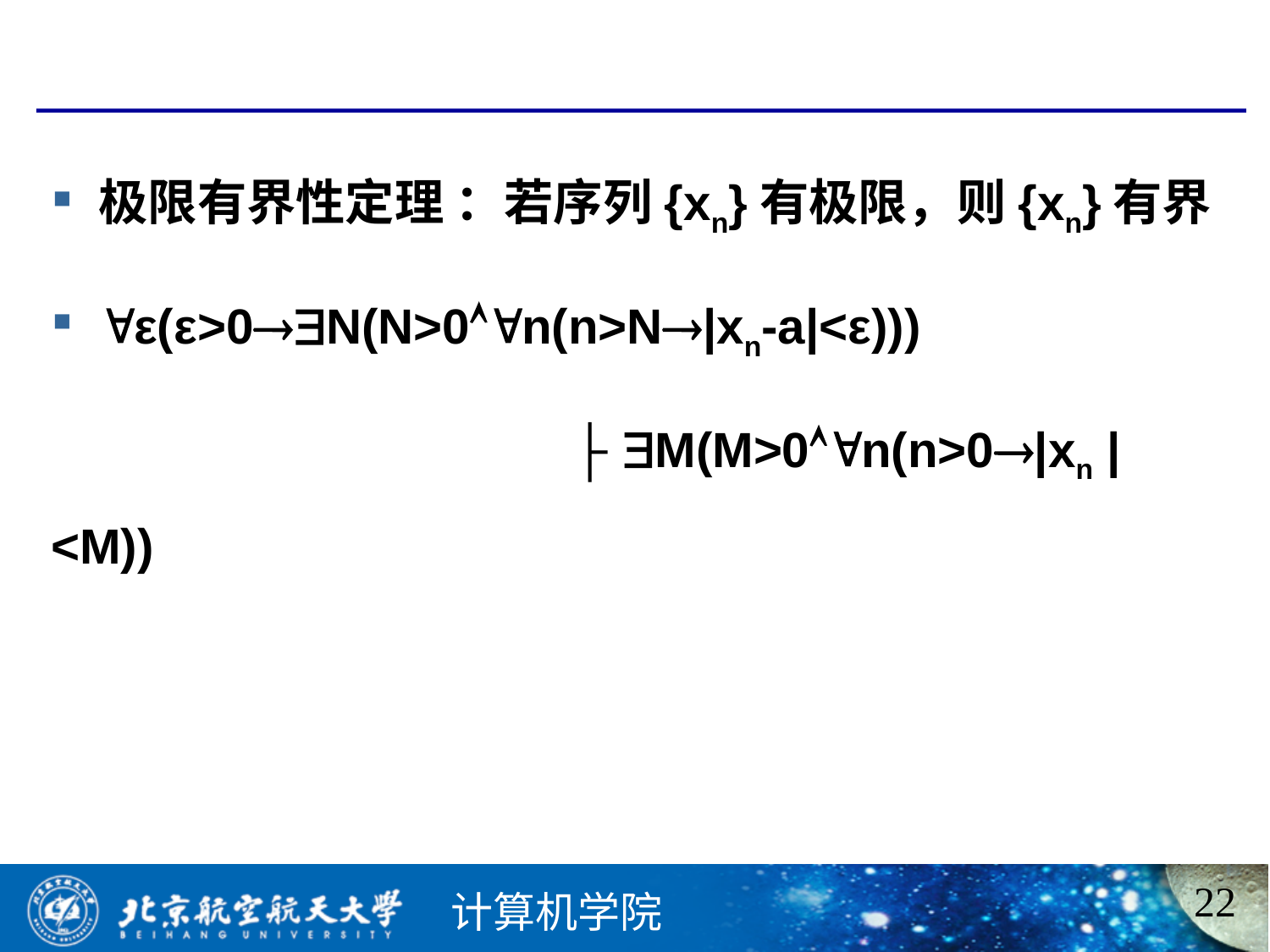

#
极限有界性定理 ：若序列{xn}有极限，则{xn}有界
∀ε(ε>0→∃N(N>0∧∀n(n>N→|xn-a|<ε)))
                                      ├ ∃M(M>0∧∀n(n>0→|xn |<M))